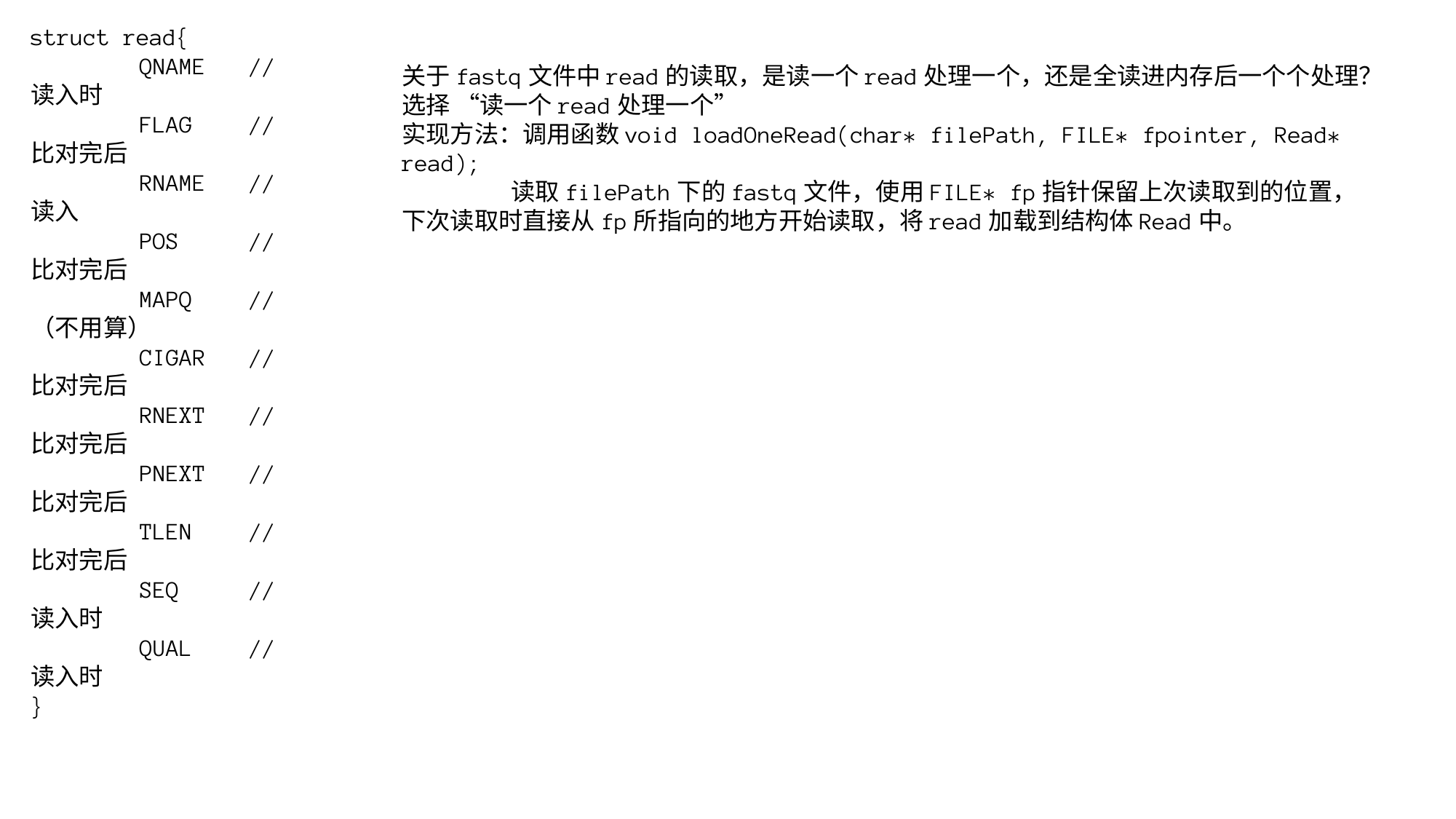

struct read{
	QNAME	// 读入时
	FLAG	// 比对完后
	RNAME	// 读入
	POS	// 比对完后
	MAPQ	// （不用算）
	CIGAR	// 比对完后
	RNEXT	// 比对完后
	PNEXT	// 比对完后
	TLEN	// 比对完后
	SEQ	// 读入时
	QUAL	// 读入时
}
关于fastq文件中read的读取，是读一个read处理一个，还是全读进内存后一个个处理？
选择 “读一个read处理一个”
实现方法：调用函数void loadOneRead(char* filePath, FILE* fpointer, Read* read);
	读取filePath下的fastq文件，使用FILE* fp指针保留上次读取到的位置，下次读取时直接从fp所指向的地方开始读取，将read加载到结构体Read中。